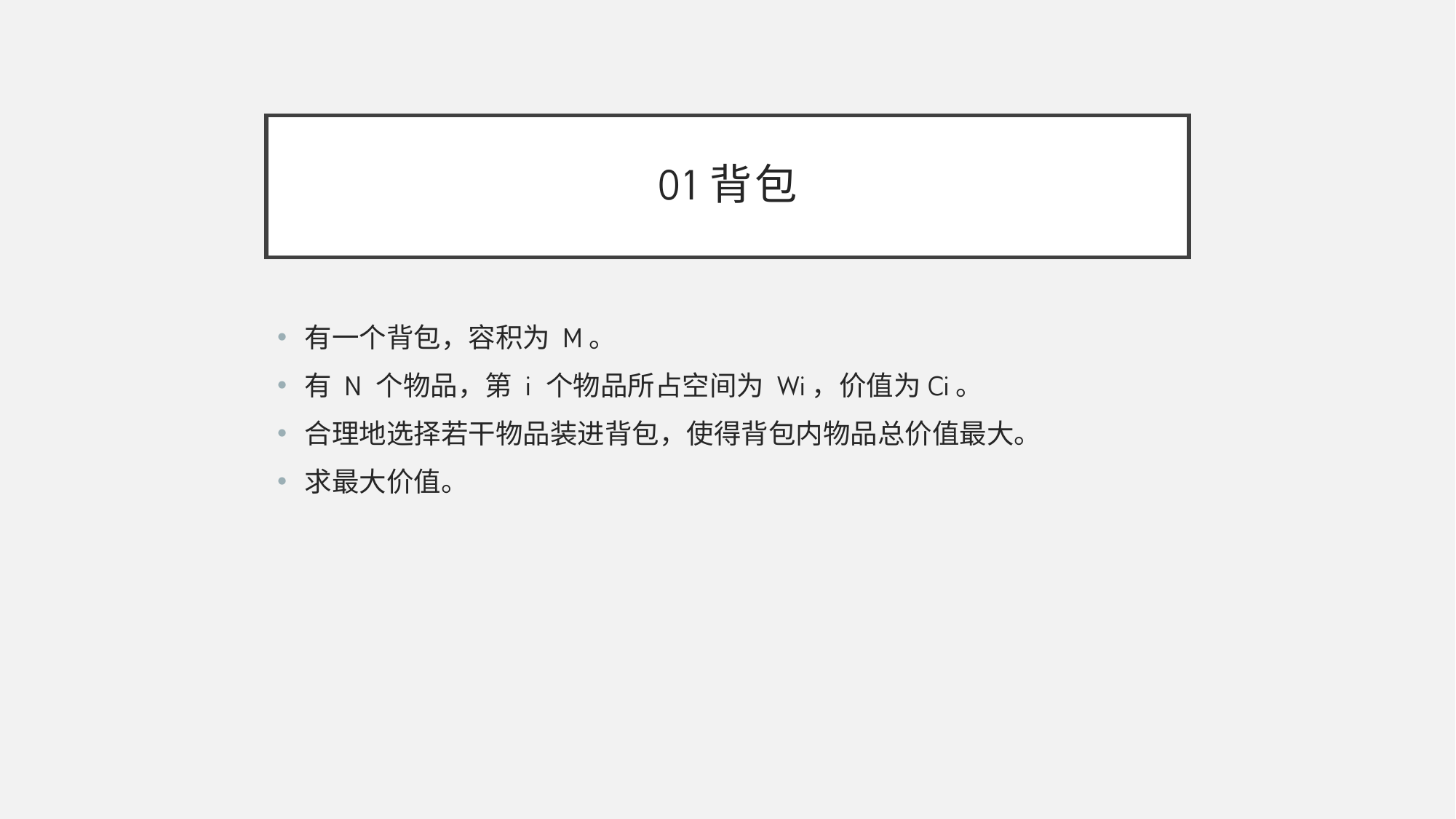

# 01背包
有一个背包，容积为 M。
有 N 个物品，第 i 个物品所占空间为 Wi，价值为Ci。
合理地选择若干物品装进背包，使得背包内物品总价值最大。
求最大价值。